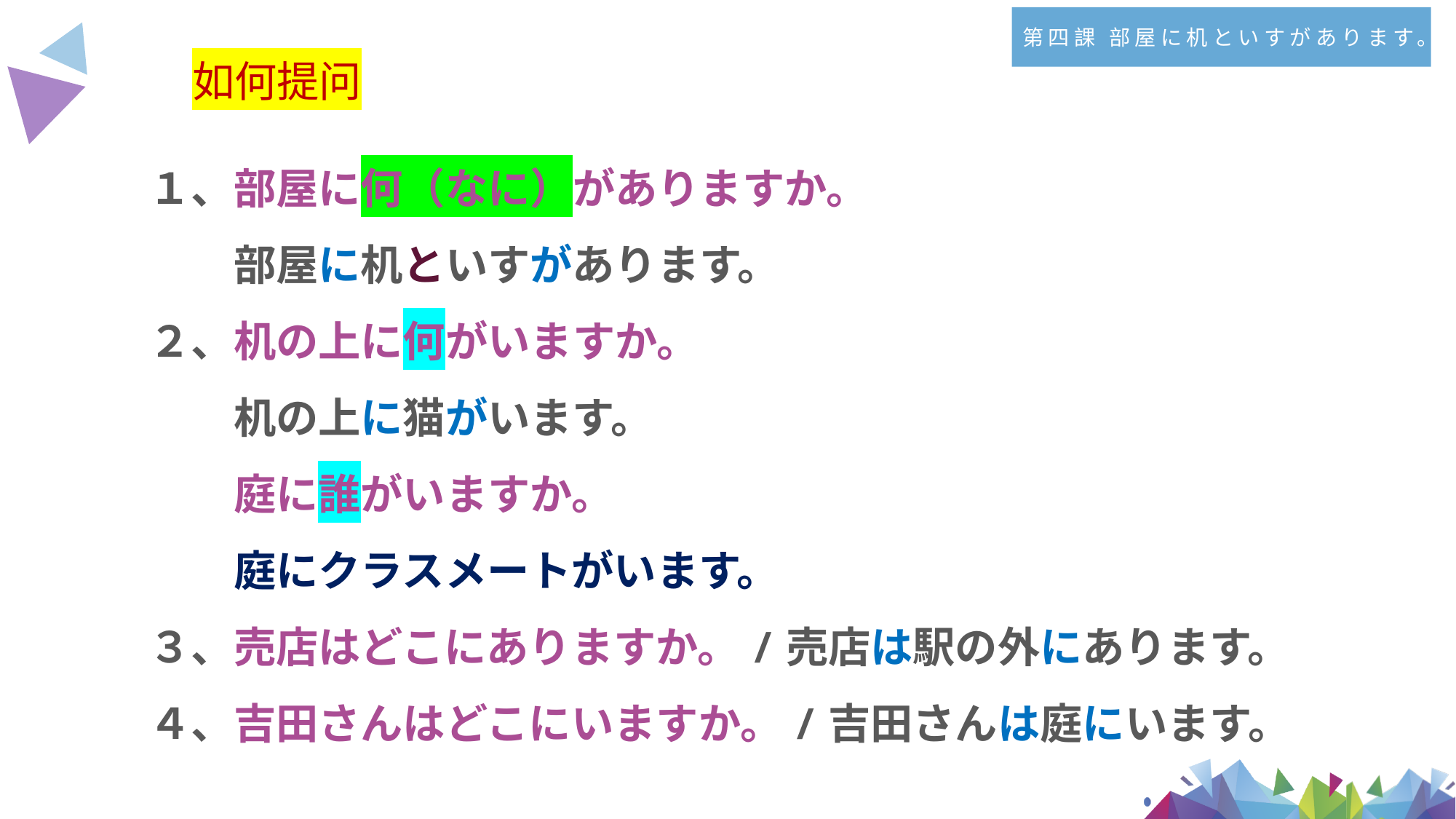

第四課 部屋に机といすがあります。
如何提问
１、部屋に何（なに）がありますか。
　　部屋に机といすがあります。
２、机の上に何がいますか。
　　机の上に猫がいます。
　　庭に誰がいますか。
　　庭にクラスメートがいます。
３、売店はどこにありますか。/売店は駅の外にあります。
４、吉田さんはどこにいますか。/吉田さんは庭にいます。